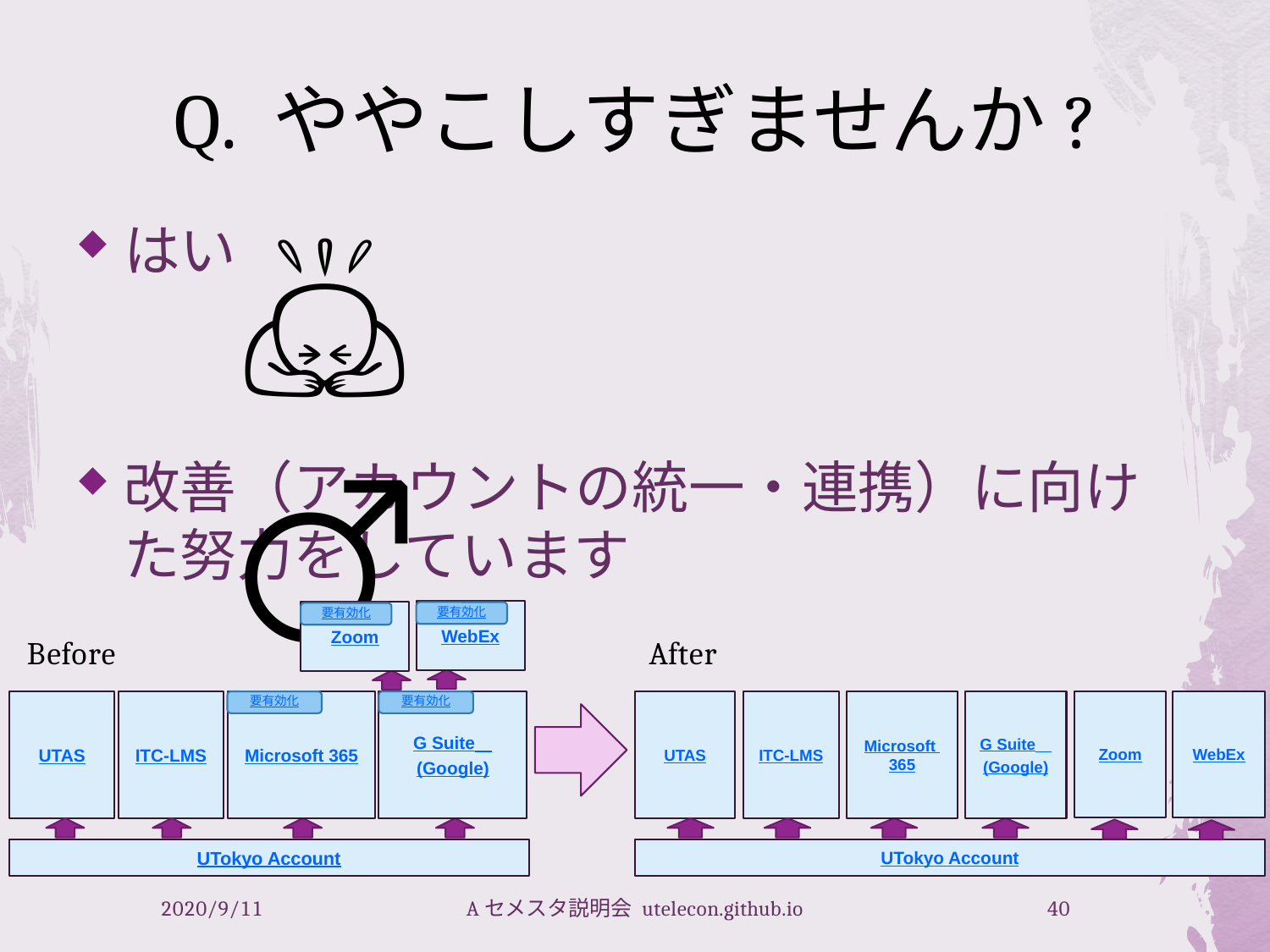

# Q. ややこしすぎませんか?
🙇‍♂️
はい

改善（アカウントの統一・連携）に向けた努力をしています
WebEx
要有効化
Zoom
要有効化

UTAS
ITC-LMS
要有効化
Microsoft 365
G Suite　(Google)
要有効化

UTokyo Account
Before
After
UTAS
ITC-LMS
Microsoft 365
G Suite　(Google)
Zoom
WebEx

UTokyo Account

2020/9/11
Aセメスタ説明会 utelecon.github.io
40